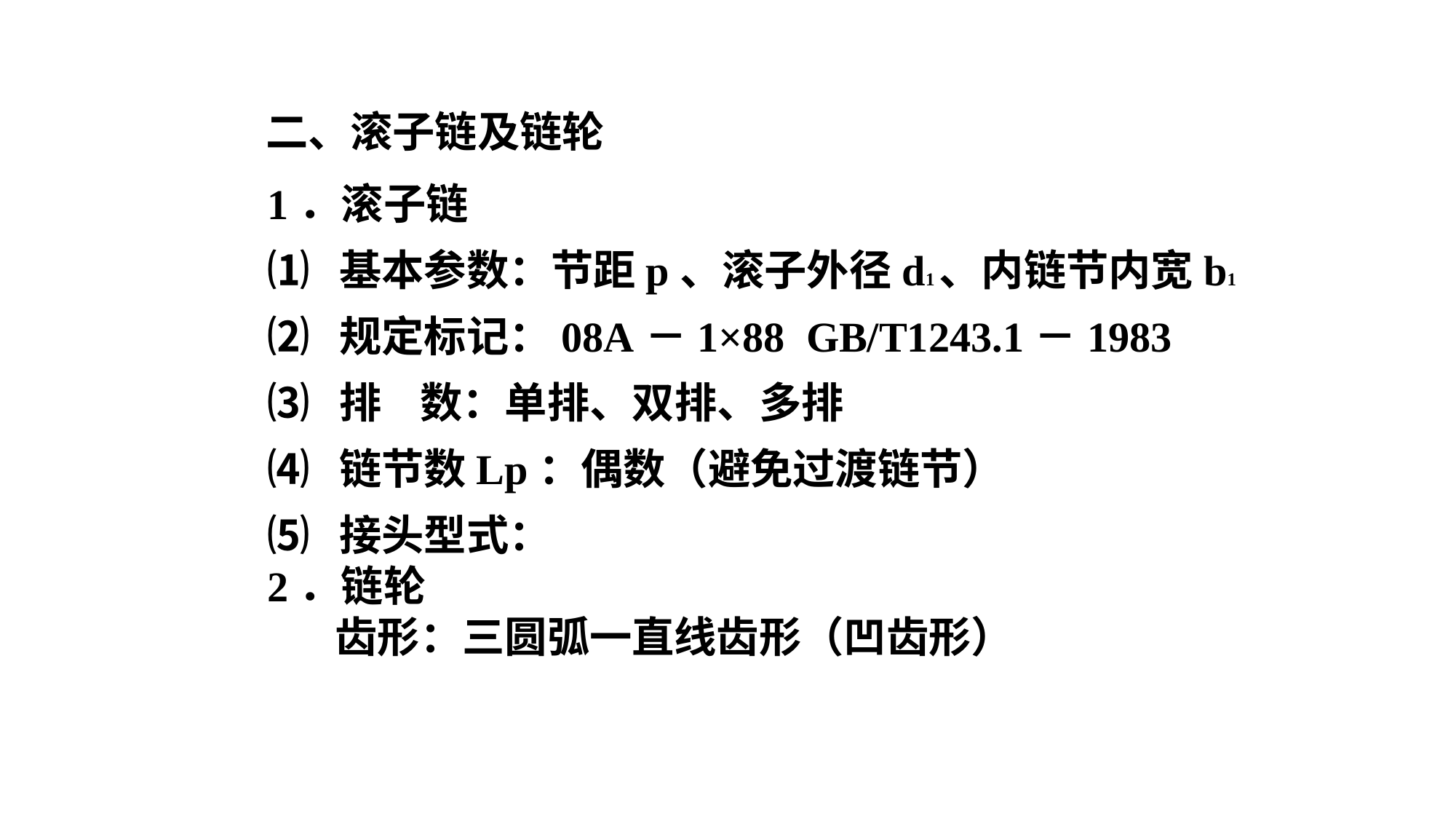

二、滚子链及链轮
1．滚子链
⑴  基本参数：节距p、滚子外径d1、内链节内宽b1
⑵  规定标记：08A－1×88  GB/T1243.1－1983
⑶  排    数：单排、双排、多排
⑷  链节数Lp：偶数（避免过渡链节）
⑸  接头型式：
2．链轮
      齿形：三圆弧一直线齿形（凹齿形）